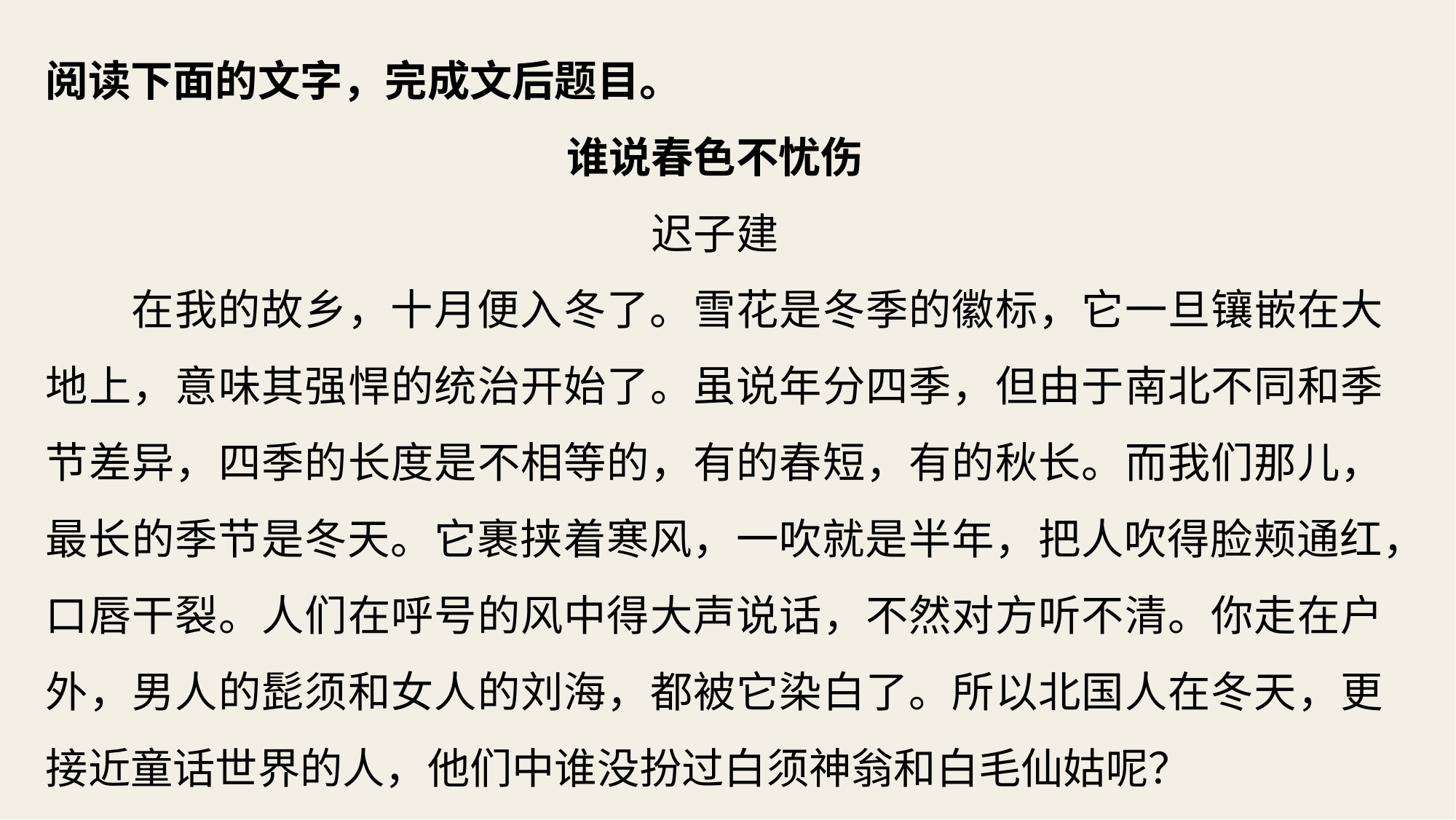

阅读下面的文字，完成文后题目。
谁说春色不忧伤
迟子建
在我的故乡，十月便入冬了。雪花是冬季的徽标，它一旦镶嵌在大地上，意味其强悍的统治开始了。虽说年分四季，但由于南北不同和季节差异，四季的长度是不相等的，有的春短，有的秋长。而我们那儿，最长的季节是冬天。它裹挟着寒风，一吹就是半年，把人吹得脸颊通红，口唇干裂。人们在呼号的风中得大声说话，不然对方听不清。你走在户外，男人的髭须和女人的刘海，都被它染白了。所以北国人在冬天，更接近童话世界的人，他们中谁没扮过白须神翁和白毛仙姑呢？